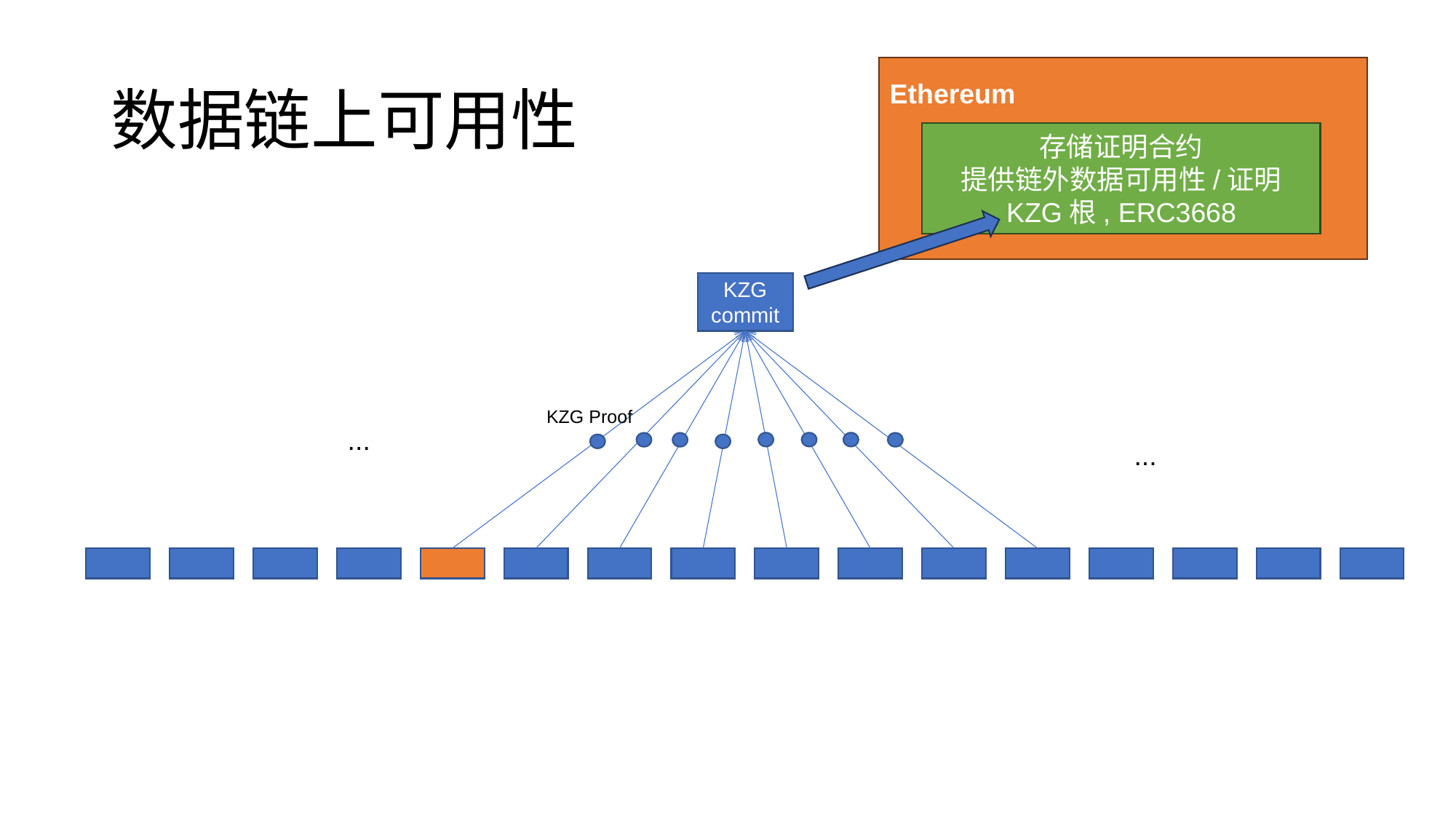

# 数据链上可用性
Ethereum

存储证明合约
提供链外数据可用性/证明
KZG根, ERC3668

KZG
commit
KZG Proof
...

...